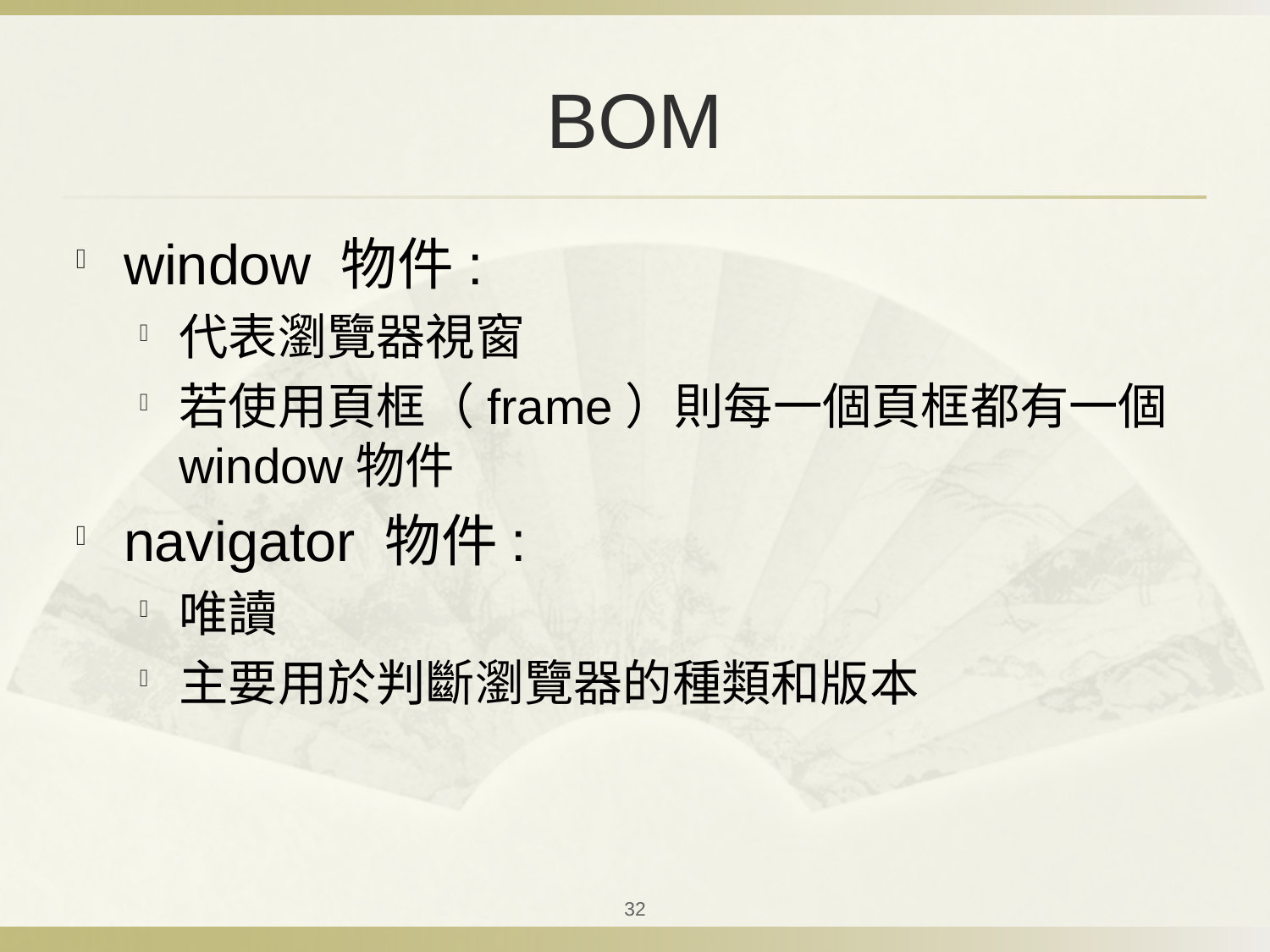

# BOM
window 物件:
代表瀏覽器視窗
若使用頁框（frame）則每一個頁框都有一個 window物件
navigator 物件:
唯讀
主要用於判斷瀏覽器的種類和版本
32